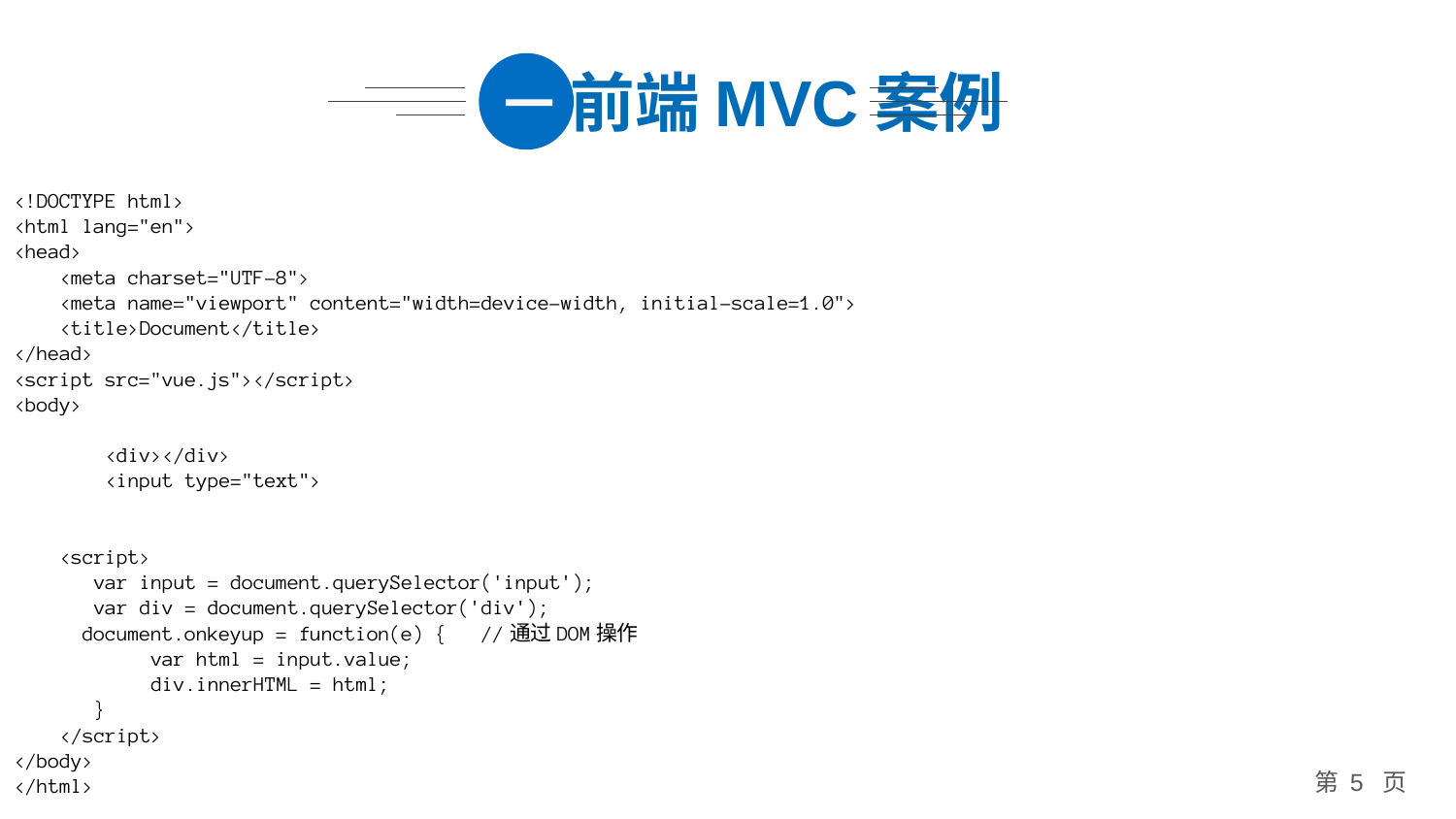

前端MVC案例
一
<!DOCTYPE html>
<html lang="en">
<head>
    <meta charset="UTF-8">
    <meta name="viewport" content="width=device-width, initial-scale=1.0">
    <title>Document</title>
</head>
<script src="vue.js"></script>
<body>

        <div></div>
        <input type="text">
    <script>
       var input = document.querySelector('input');
       var div = document.querySelector('div');
      document.onkeyup = function(e) {   //通过DOM操作
            var html = input.value;
            div.innerHTML = html;
       }
    </script>
</body>
</html>